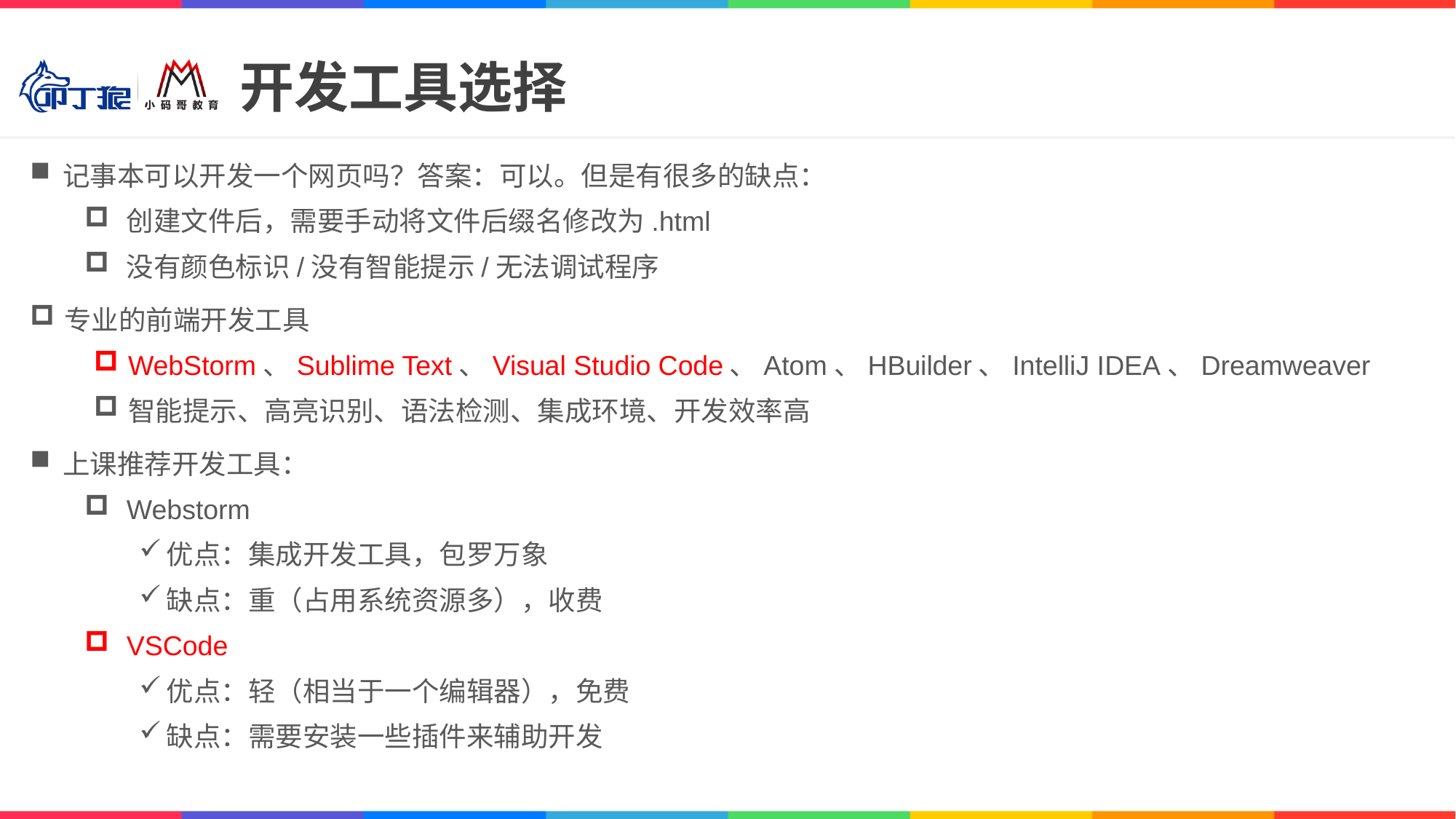

# 开发工具选择
记事本可以开发一个网页吗？答案：可以。但是有很多的缺点：
创建文件后，需要手动将文件后缀名修改为.html
没有颜色标识/没有智能提示/无法调试程序
专业的前端开发工具
WebStorm、Sublime Text、Visual Studio Code、Atom、HBuilder、IntelliJ IDEA、Dreamweaver
智能提示、高亮识别、语法检测、集成环境、开发效率高
上课推荐开发工具：
Webstorm
优点：集成开发工具，包罗万象
缺点：重（占用系统资源多），收费
VSCode
优点：轻（相当于一个编辑器），免费
缺点：需要安装一些插件来辅助开发